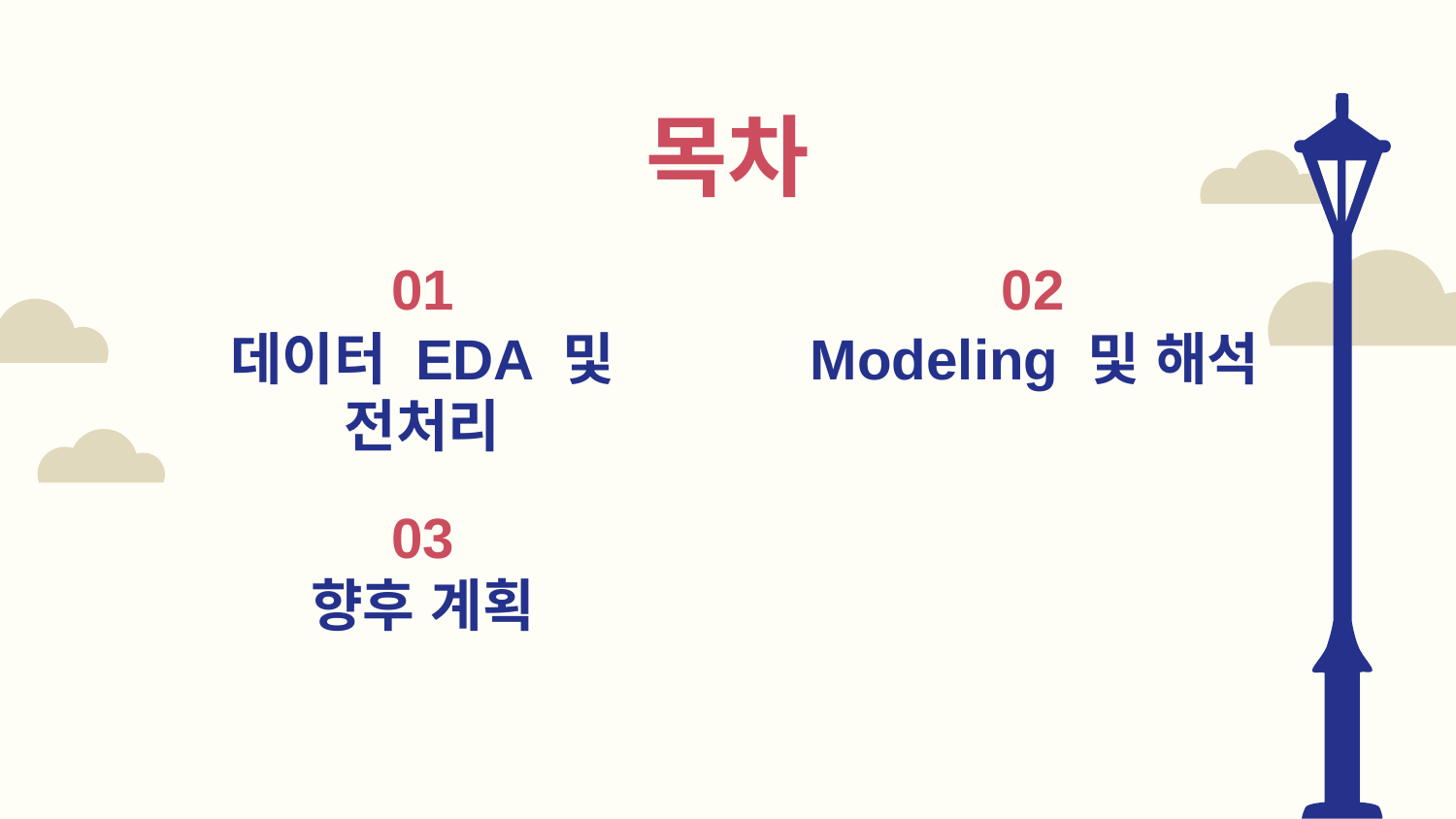

# 목차
01
02
데이터 EDA 및 전처리
Modeling 및 해석
03
향후 계획